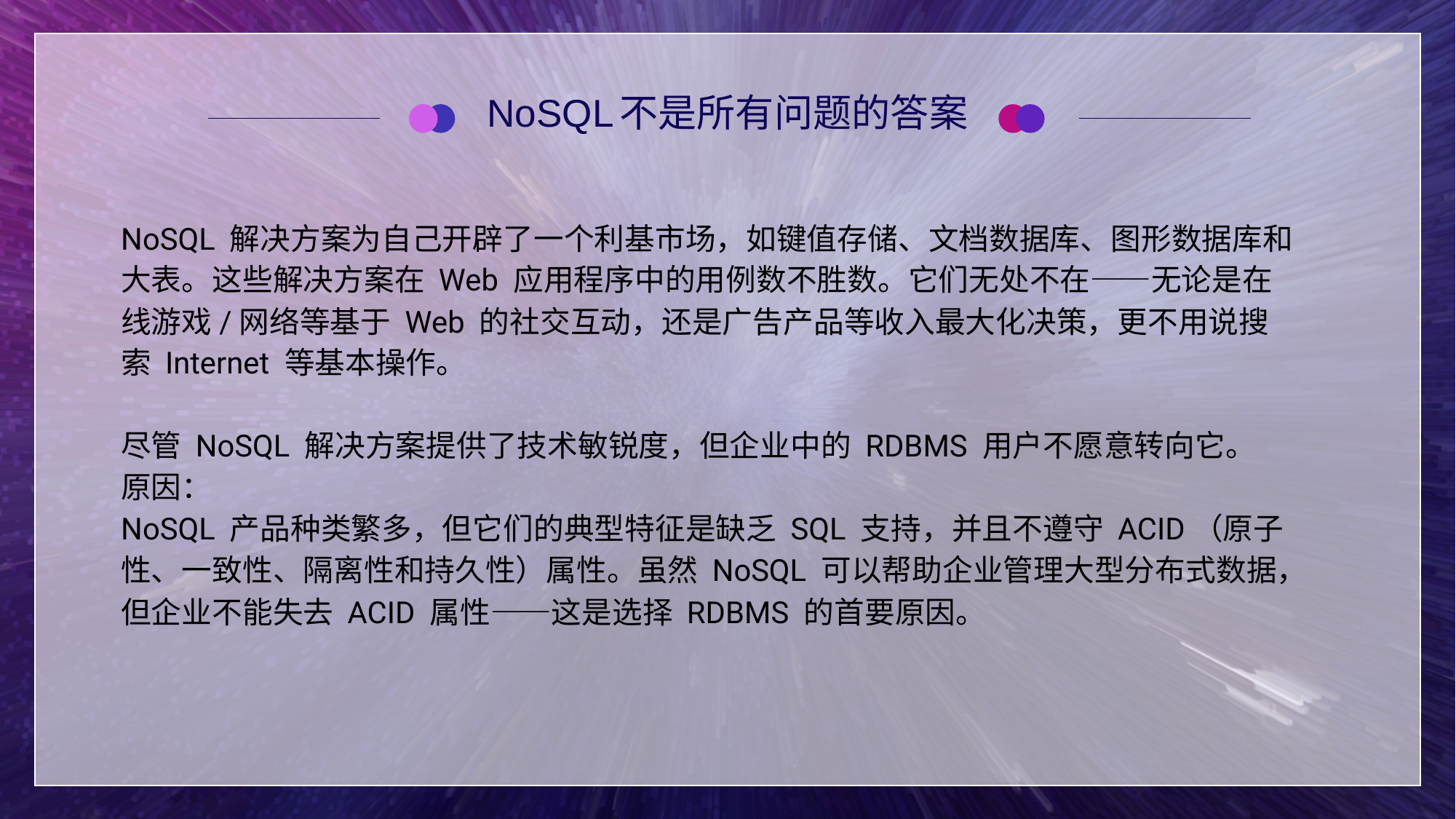

NoSQL不是所有问题的答案
NoSQL 解决方案为自己开辟了一个利基市场，如键值存储、文档数据库、图形数据库和大表。这些解决方案在 Web 应用程序中的用例数不胜数。它们无处不在——无论是在线游戏/网络等基于 Web 的社交互动，还是广告产品等收入最大化决策，更不用说搜索 Internet 等基本操作。

尽管 NoSQL 解决方案提供了技术敏锐度，但企业中的 RDBMS 用户不愿意转向它。
原因：
NoSQL 产品种类繁多，但它们的典型特征是缺乏 SQL 支持，并且不遵守 ACID（原子性、一致性、隔离性和持久性）属性。虽然 NoSQL 可以帮助企业管理大型分布式数据，但企业不能失去 ACID 属性——这是选择 RDBMS 的首要原因。